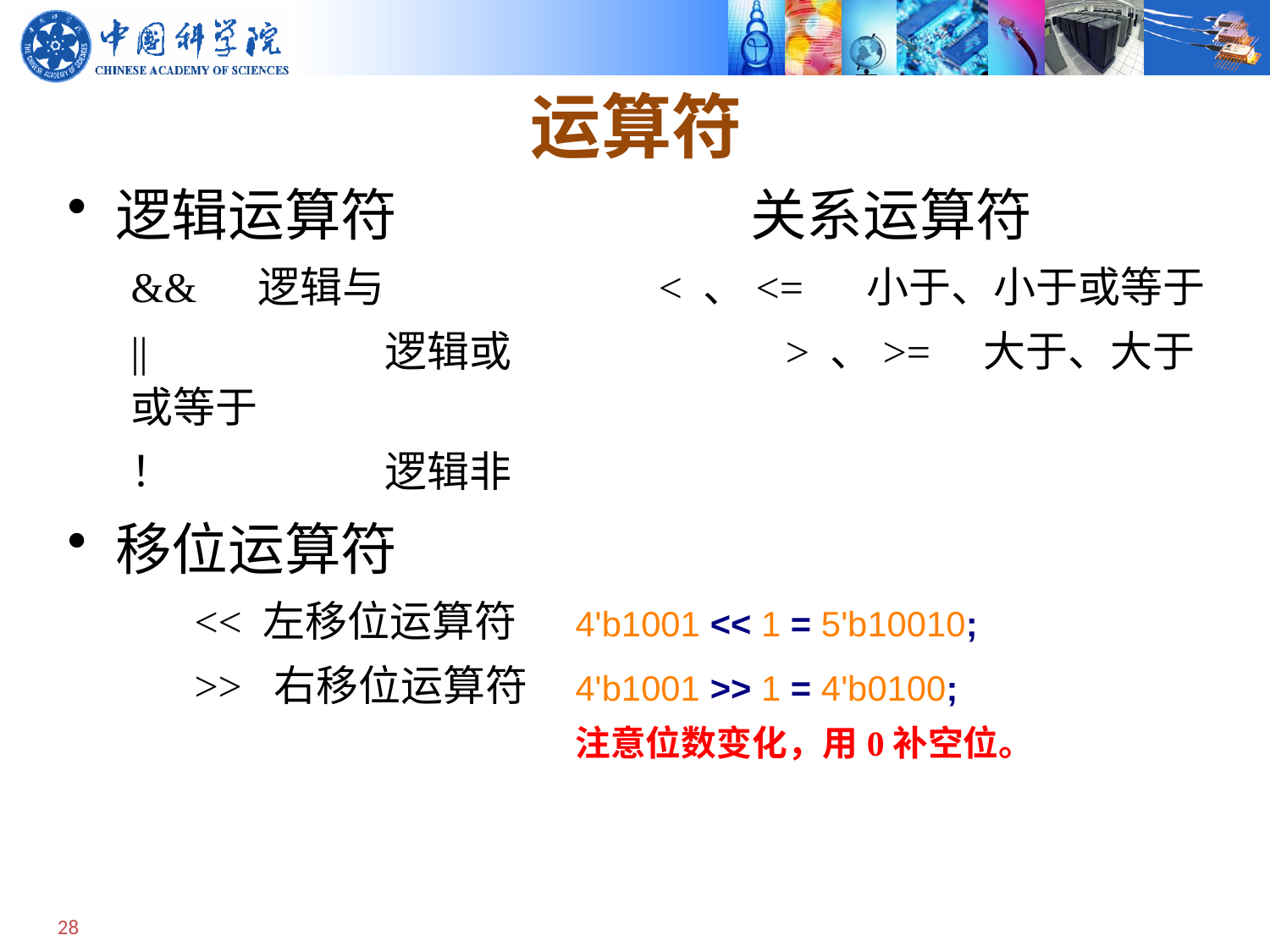

# 运算符
逻辑运算符			关系运算符
&&	逻辑与		 < 、<=     小于、小于或等于
||   		逻辑或		 > 、>=    大于、大于或等于
！		逻辑非
移位运算符
	<< 左移位运算符	4'b1001 << 1 = 5'b10010;
	>>  右移位运算符	4'b1001 >> 1 = 4'b0100;
				注意位数变化，用0补空位。